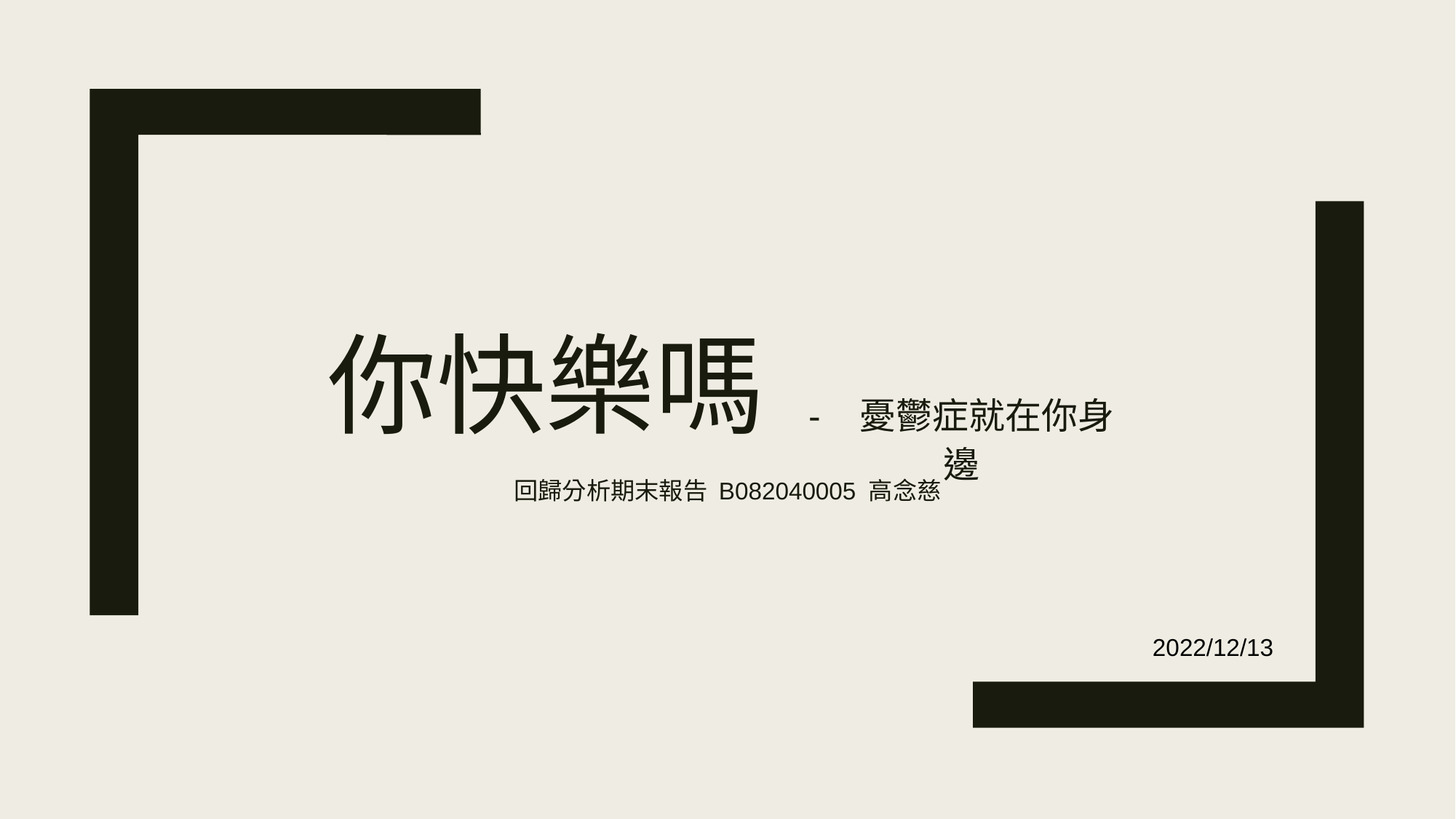

# 你快樂嗎
-   憂鬱症就在你身邊
回歸分析期末報告 B082040005 高念慈

2022/12/13